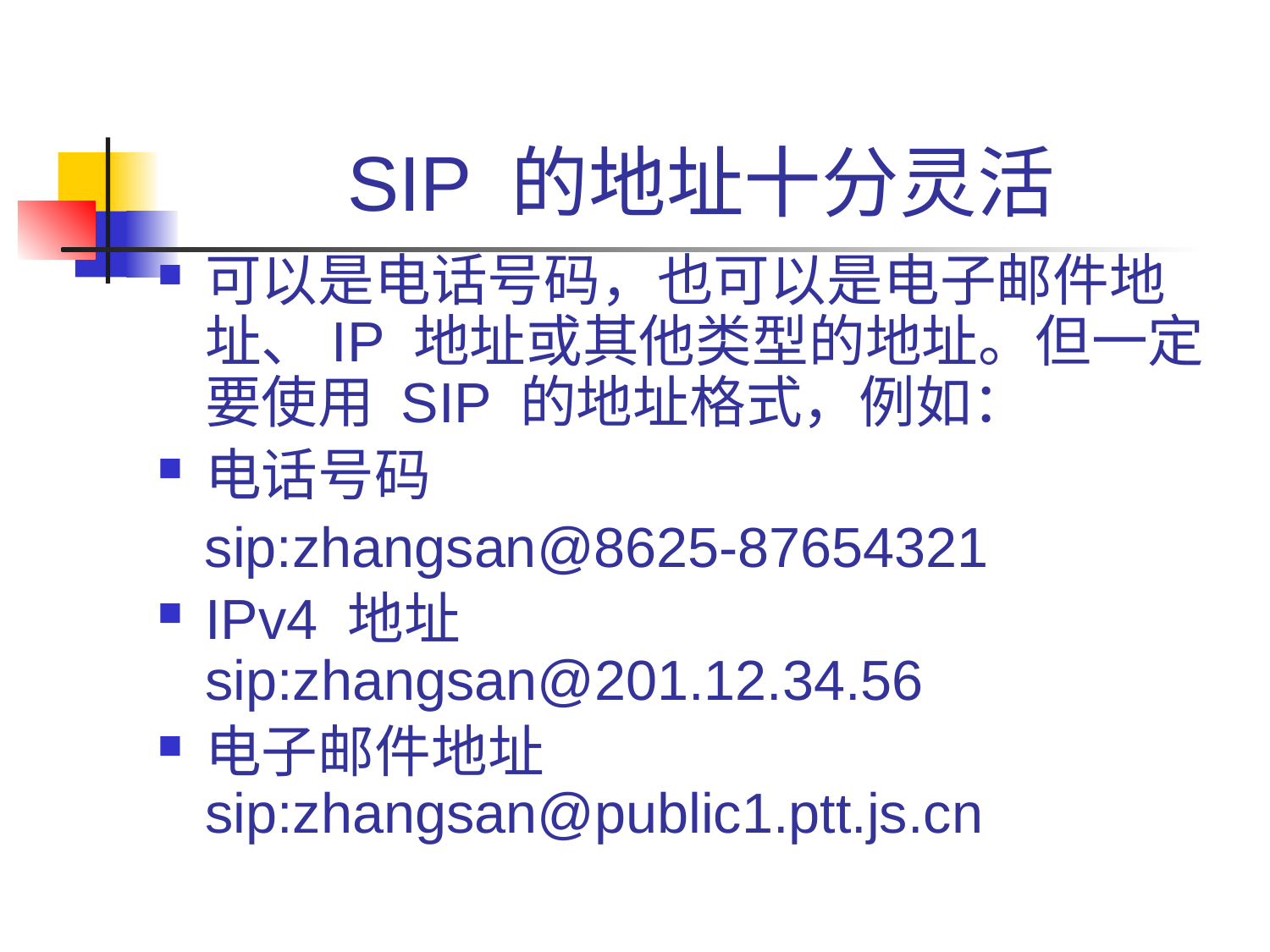

# SIP 的地址十分灵活
可以是电话号码，也可以是电子邮件地址、IP 地址或其他类型的地址。但一定要使用 SIP 的地址格式，例如：
电话号码
   sip:zhangsan@8625-87654321
IPv4 地址    sip:zhangsan@201.12.34.56
电子邮件地址    sip:zhangsan@public1.ptt.js.cn